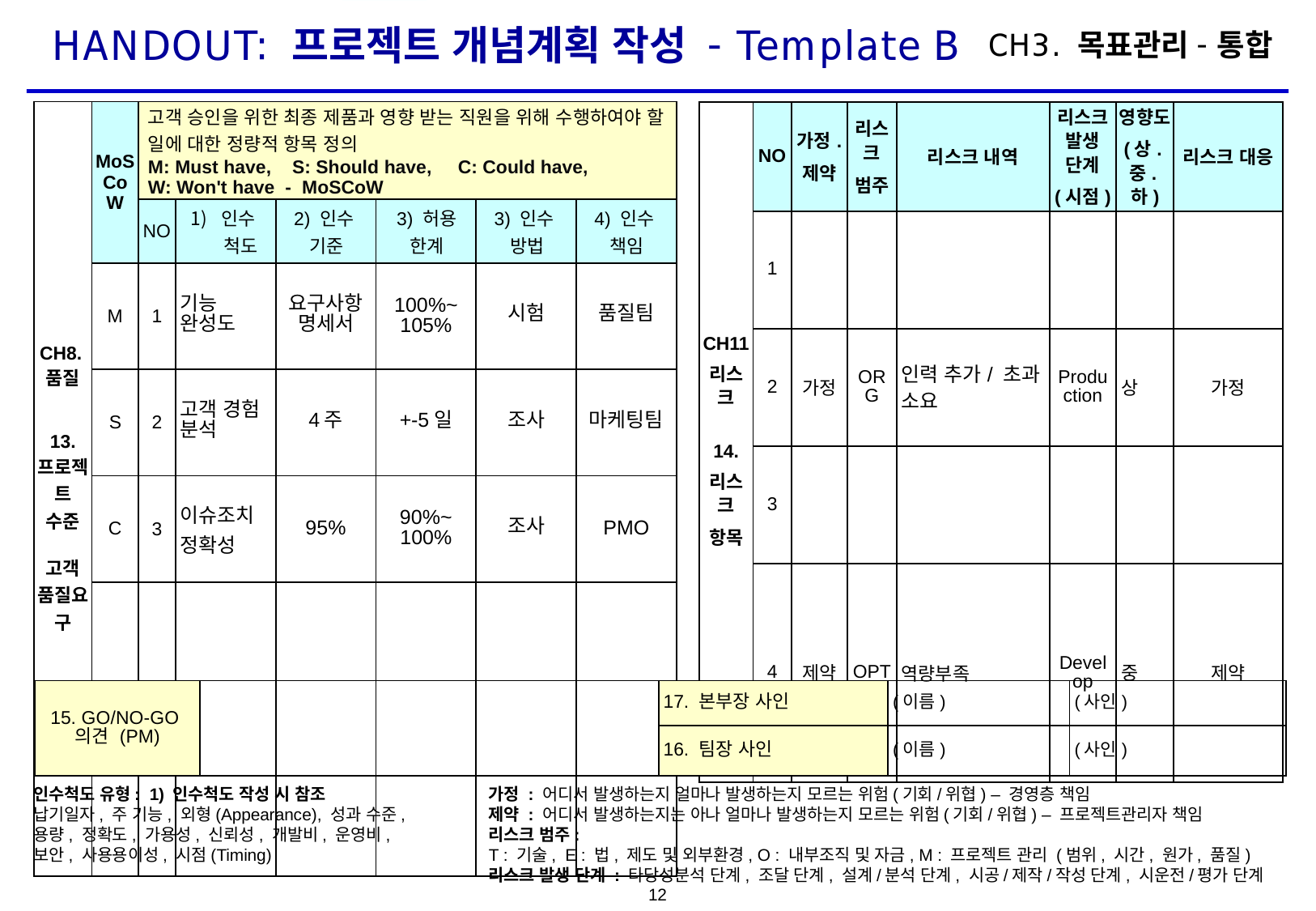

# HANDOUT: 프로젝트 개념계획 작성 - Template B
CH3. 목표관리-통합
| CH8.품질 13. 프로젝트 수준 고객 품질요구 | MoS CoW | 고객 승인을 위한 최종 제품과 영향 받는 직원을 위해 수행하여야 할 일에 대한 정량적 항목 정의 M: Must have, S: Should have, C: Could have, W: Won't have - MoSCoW |  |  |  |  |  |
| --- | --- | --- | --- | --- | --- | --- | --- |
|  |  | NO | 인수 척도 | 2) 인수 기준 | 3) 허용 한계 | 3) 인수 방법 | 4) 인수 책임 |
|  | M | 1 | 기능 완성도 | 요구사항 명세서 | 100%~ 105% | 시험 | 품질팀 |
|  | S | 2 | 고객 경험 분석 | 4주 | +-5일 | 조사 | 마케팅팀 |
|  | C | 3 | 이슈조치 정확성 | 95% | 90%~ 100% | 조사 | PMO |
|  | W | 4 |  |  |  |  |  |
| CH11 리스크 14. 리스크 항목 | NO | 가정. 제약 | 리스크 범주 | 리스크 내역 | 리스크 발생 단계 (시점) | 영향도 (상.중.하) | 리스크 대응 |
| --- | --- | --- | --- | --- | --- | --- | --- |
|  | 1 |  |  |  |  |  |  |
|  | 2 | 가정 | ORG | 인력 추가/ 초과 소요 | Production | 상 | 가정 |
|  | 3 |  |  |  |  |  |  |
|  | 4 | 제약 | OPT | 역량부족 | Develop | 중 | 제약 |
| 15. GO/NO-GO 의견 (PM) |  | 17. 본부장 사인 | (이름) | (사인) |
| --- | --- | --- | --- | --- |
|  |  | 16. 팀장 사인 | (이름) | (사인) |
인수척도 유형:  1) 인수척도 작성 시 참조
납기일자, 주 기능, 외형(Appearance), 성과 수준,
용량, 정확도, 가용성, 신뢰성, 개발비, 운영비,
보안, 사용용이성, 시점(Timing)
가정 : 어디서 발생하는지 얼마나 발생하는지 모르는 위험(기회/위협) – 경영층 책임
제약 : 어디서 발생하는지는 아나 얼마나 발생하는지 모르는 위험(기회/위협) – 프로젝트관리자 책임
리스크 범주:
T : 기술,  E : 법, 제도 및 외부환경, O : 내부조직 및 자금, M : 프로젝트 관리 (범위, 시간, 원가, 품질)
리스크 발생 단계 : 타당성분석 단계, 조달 단계, 설계/분석 단계, 시공/제작/작성 단계, 시운전/평가 단계